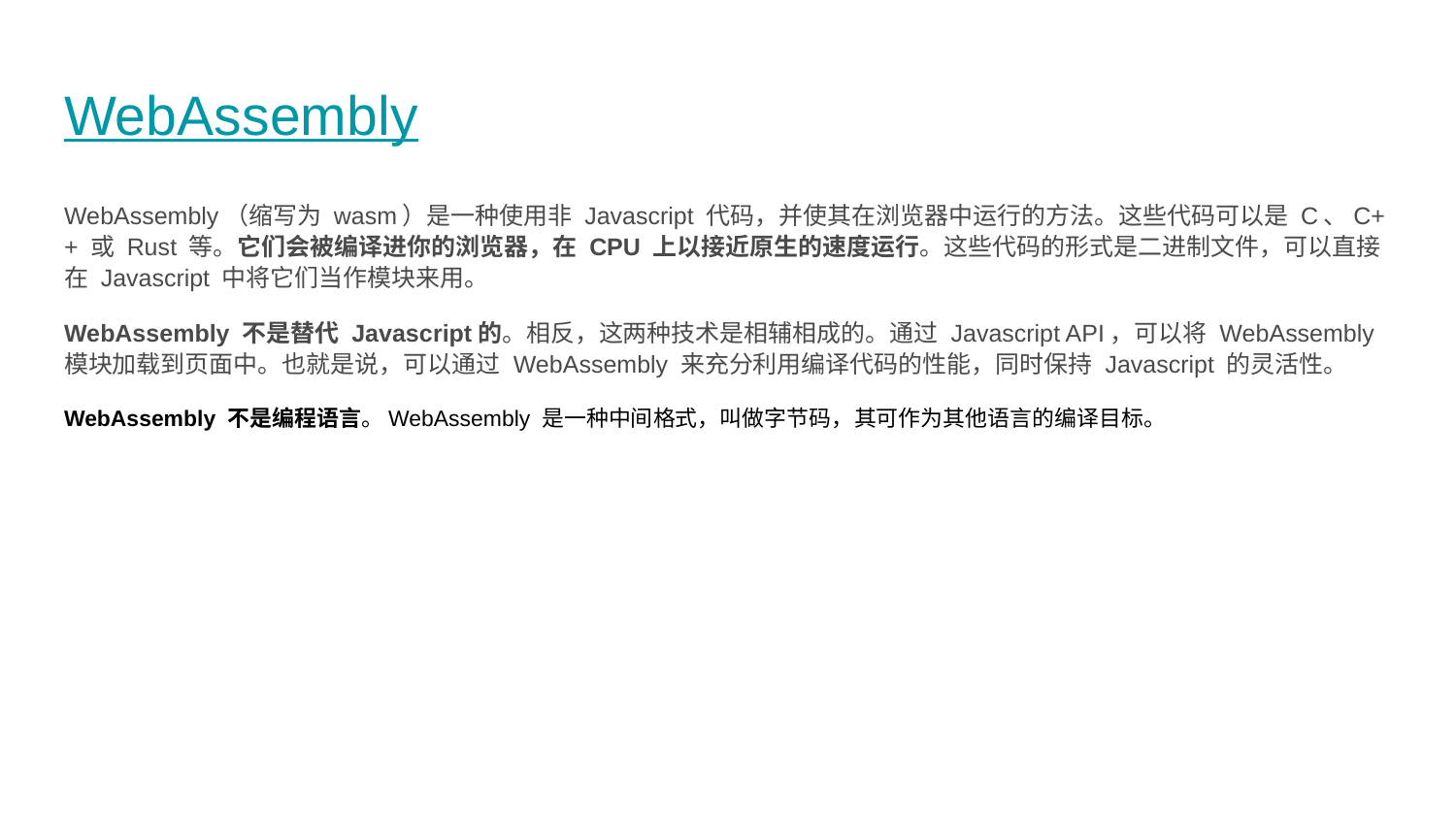

# WebAssembly
WebAssembly（缩写为 wasm）是一种使用非 Javascript 代码，并使其在浏览器中运行的方法。这些代码可以是 C、C++ 或 Rust 等。它们会被编译进你的浏览器，在 CPU 上以接近原生的速度运行。这些代码的形式是二进制文件，可以直接在 Javascript 中将它们当作模块来用。
WebAssembly 不是替代 Javascript的。相反，这两种技术是相辅相成的。通过 Javascript API，可以将 WebAssembly 模块加载到页面中。也就是说，可以通过 WebAssembly 来充分利用编译代码的性能，同时保持 Javascript 的灵活性。
WebAssembly 不是编程语言。WebAssembly 是一种中间格式，叫做字节码，其可作为其他语言的编译目标。